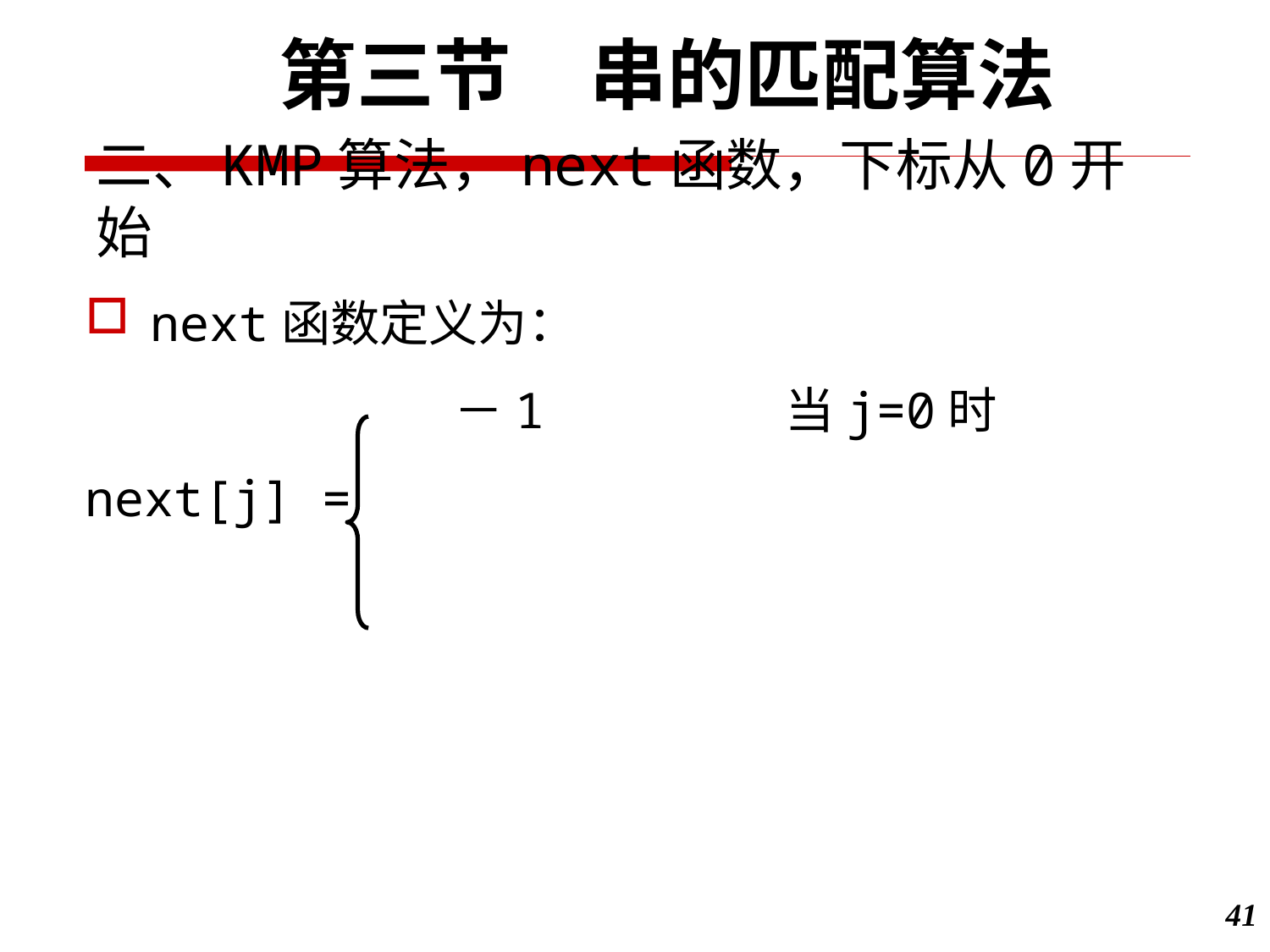

第三节　串的匹配算法
二、KMP算法，next函数，下标从0开始
next函数定义为：
			　－1		当j=0时
next[j] =

41